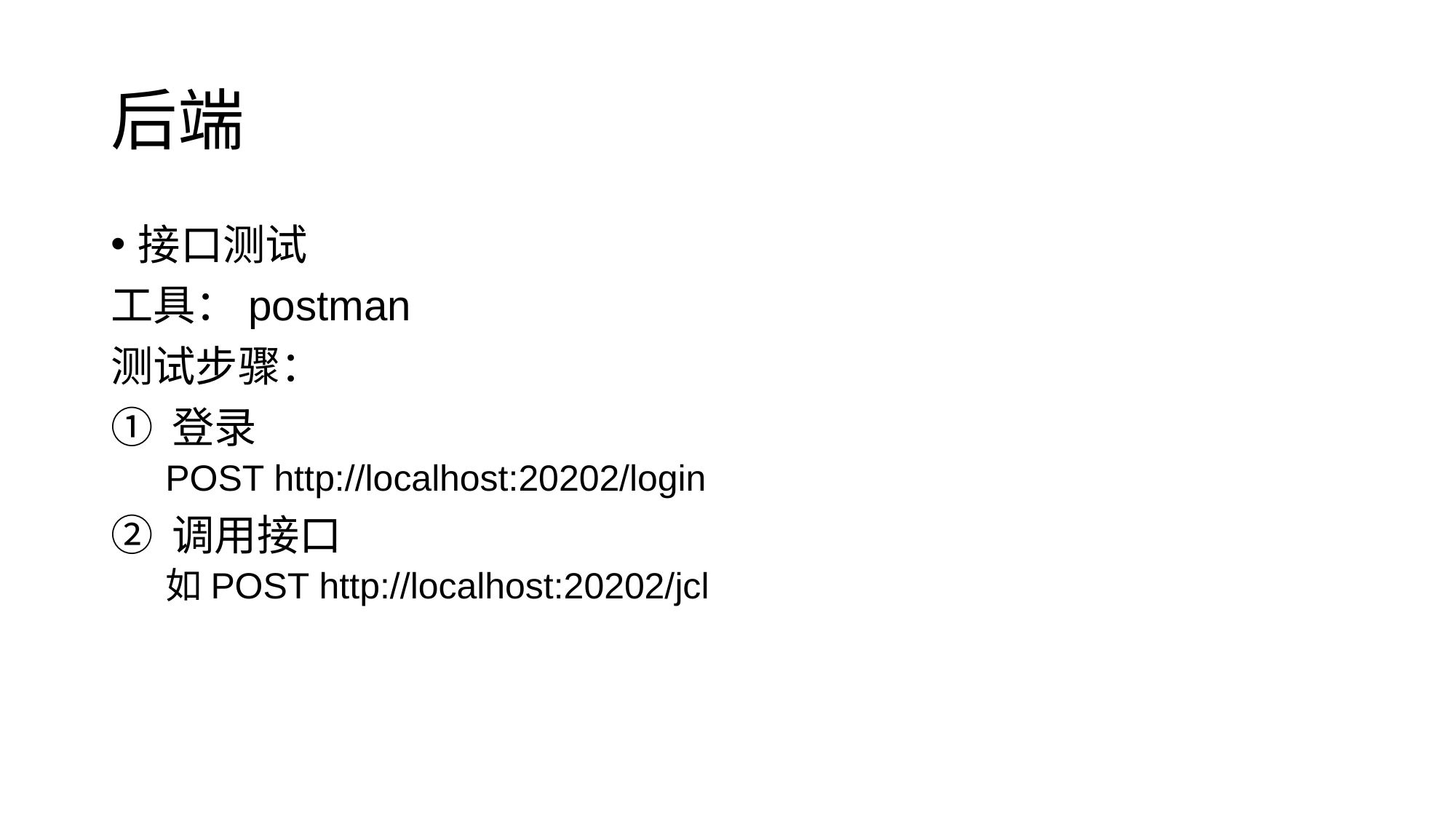

# 后端
接口测试
工具：postman
测试步骤：
登录
POST http://localhost:20202/login
调用接口
如POST http://localhost:20202/jcl